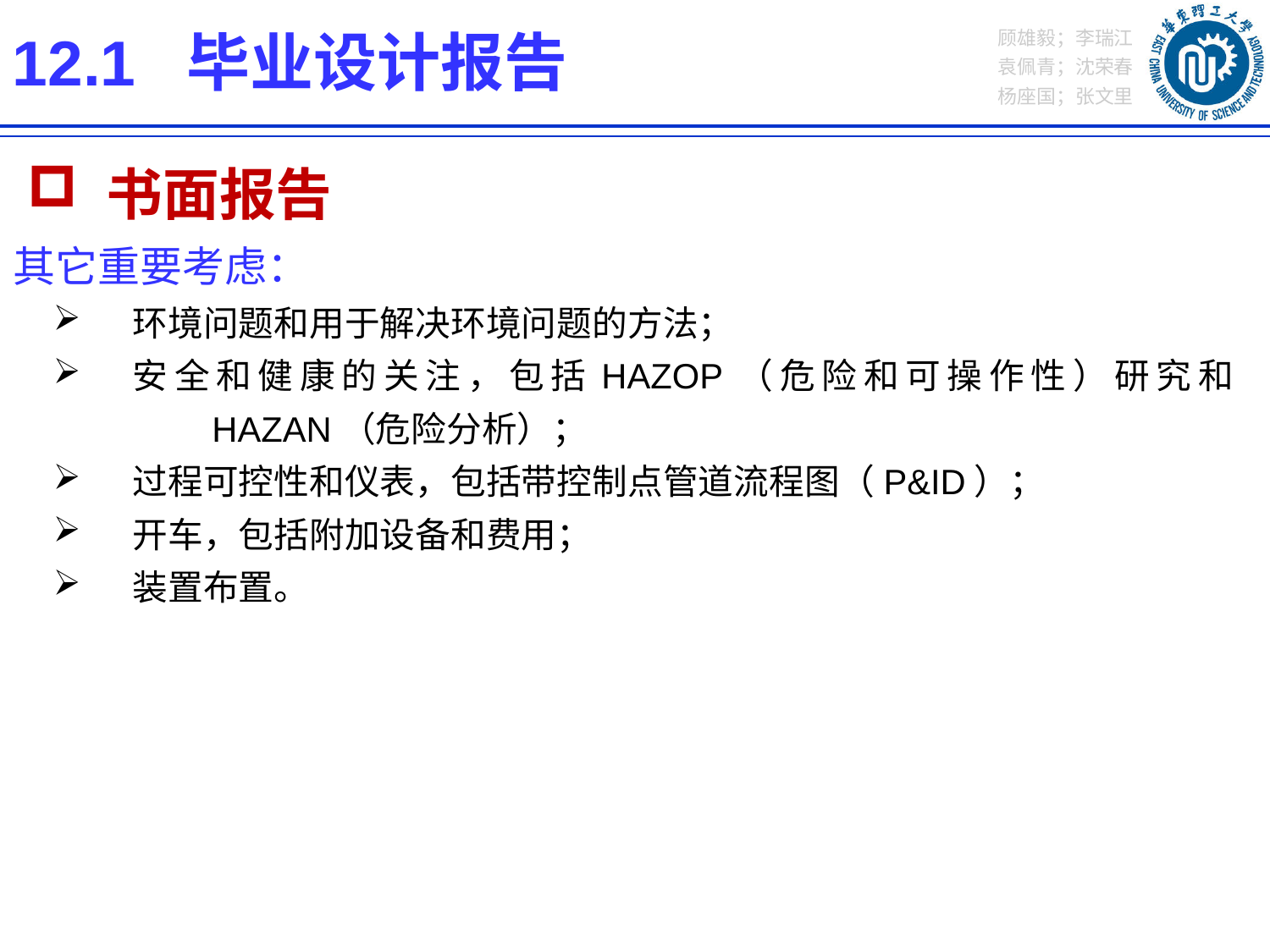

12.1  毕业设计报告
 书面报告
其它重要考虑：
环境问题和用于解决环境问题的方法；
安全和健康的关注，包括HAZOP（危险和可操作性）研究和HAZAN（危险分析）；
过程可控性和仪表，包括带控制点管道流程图（P&ID）；
开车，包括附加设备和费用；
装置布置。